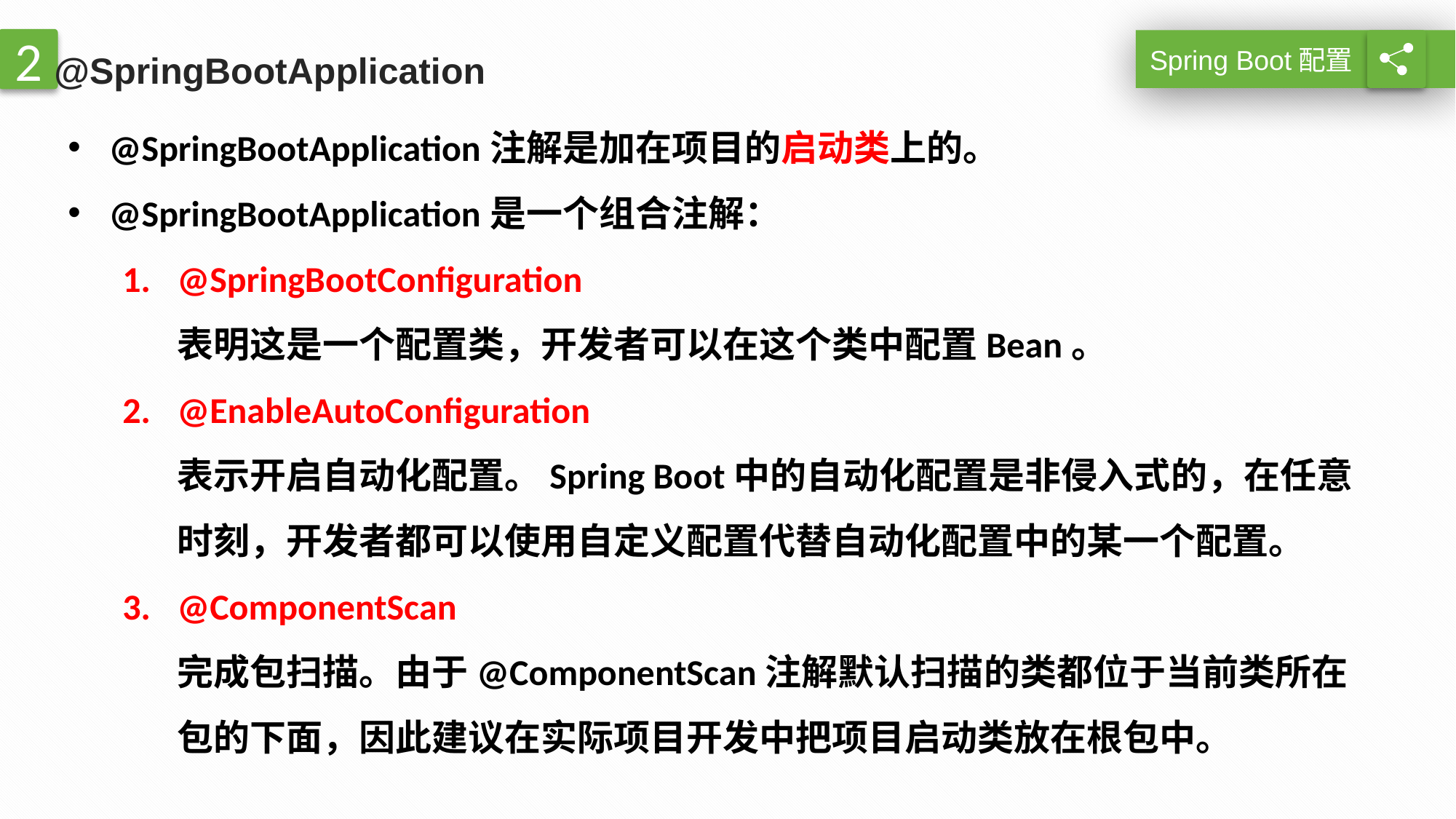

@SpringBootApplication
2

Spring Boot配置

@SpringBootApplication注解是加在项目的启动类上的。
@SpringBootApplication是一个组合注解：
@SpringBootConfiguration
表明这是一个配置类，开发者可以在这个类中配置Bean。
@EnableAutoConfiguration
表示开启自动化配置。Spring Boot中的自动化配置是非侵入式的，在任意时刻，开发者都可以使用自定义配置代替自动化配置中的某一个配置。
@ComponentScan
完成包扫描。由于@ComponentScan注解默认扫描的类都位于当前类所在包的下面，因此建议在实际项目开发中把项目启动类放在根包中。